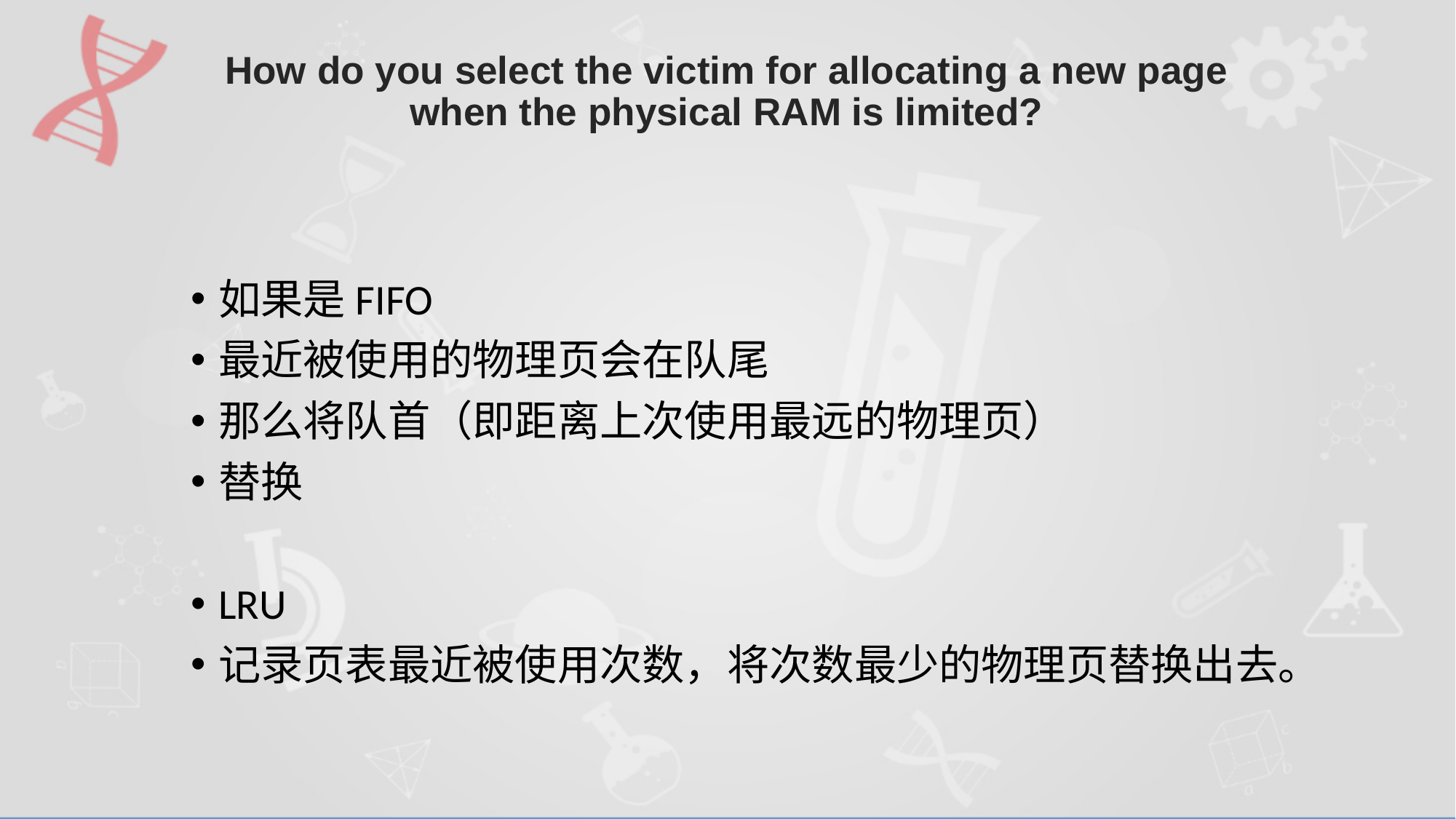

# How do you select the victim for allocating a new page when the physical RAM is limited?
如果是FIFO
最近被使用的物理页会在队尾
那么将队首（即距离上次使用最远的物理页）
替换

LRU
记录页表最近被使用次数，将次数最少的物理页替换出去。